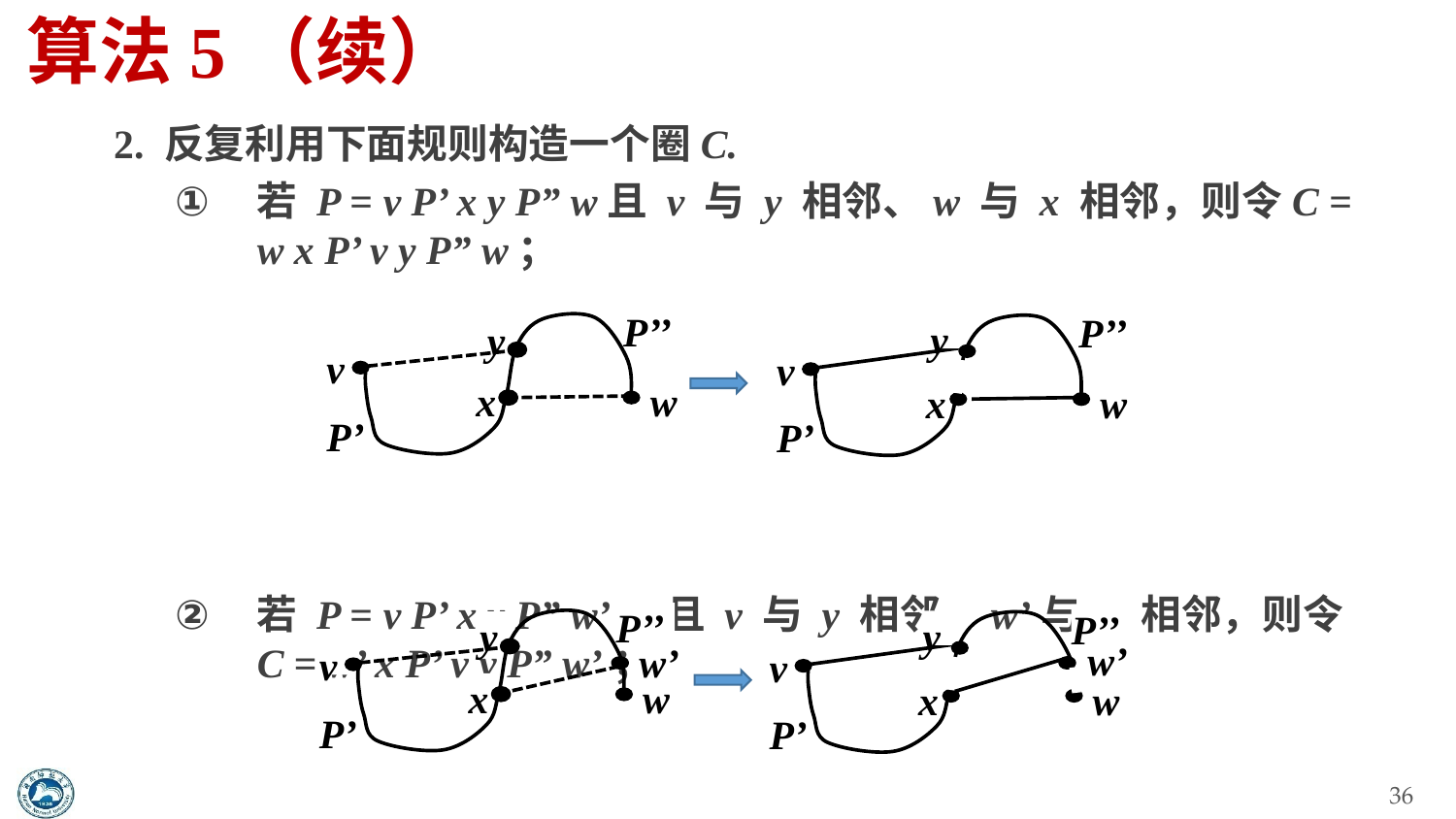

# 算法5（续）
2. 反复利用下面规则构造一个圈C.
若 P = v P’ x y P” w且 v 与 y 相邻、w 与 x 相邻，则令C = w x P’ v y P” w；

若 P = v P’ x y P” w’ w 且 v 与 y 相邻、w’与 x 相邻，则令 C = w’ x P’ v y P” w’；
P’’
y
v

x
w
P’

P’’
y
v

x
w
P’

P’’
y
v

x
w
P’

P’’
y
v

x
w
P’

w’
w’
36